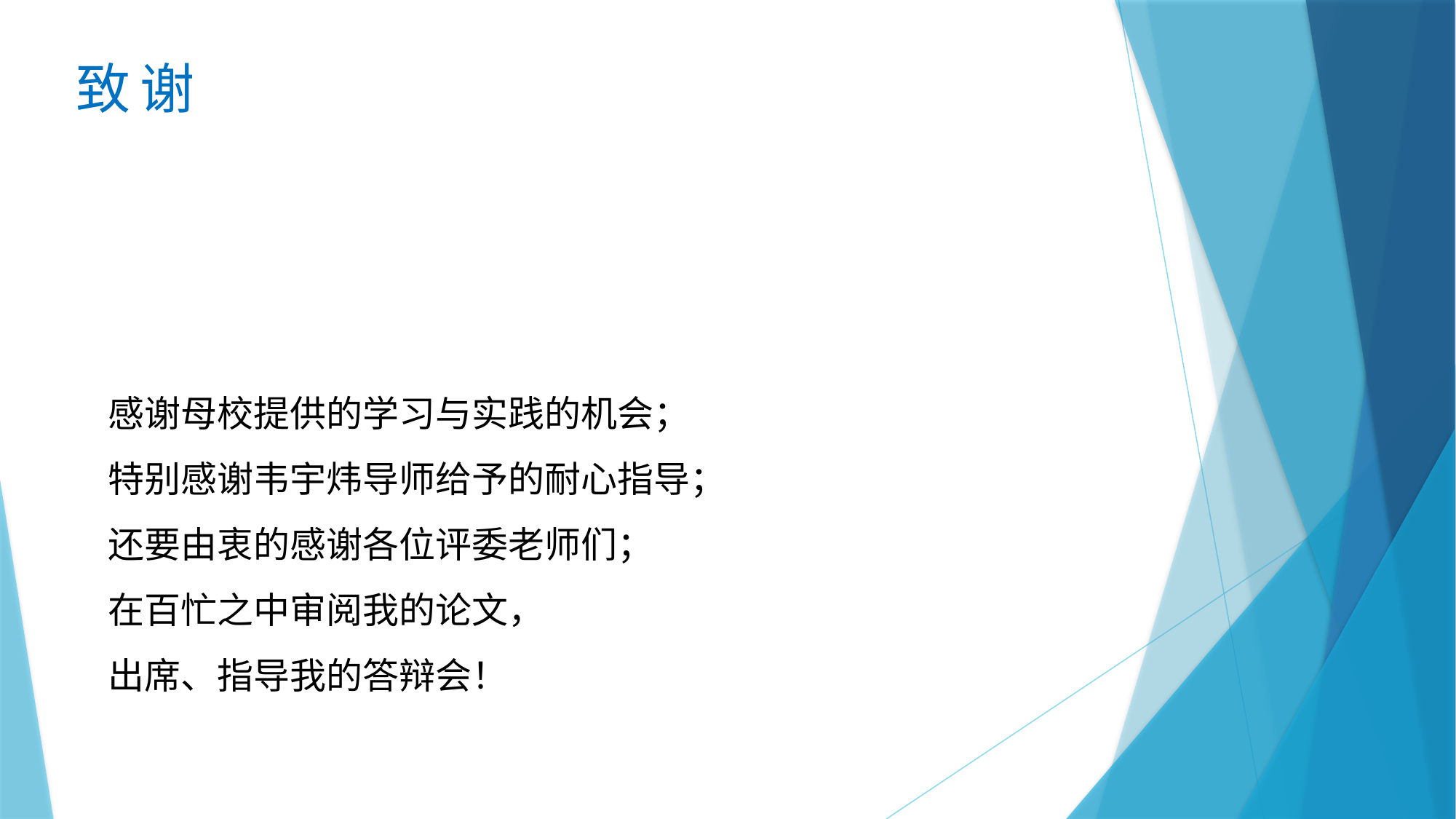

致谢
感谢母校提供的学习与实践的机会；
特别感谢韦宇炜导师给予的耐心指导；
还要由衷的感谢各位评委老师们；
在百忙之中审阅我的论文，
出席、指导我的答辩会！